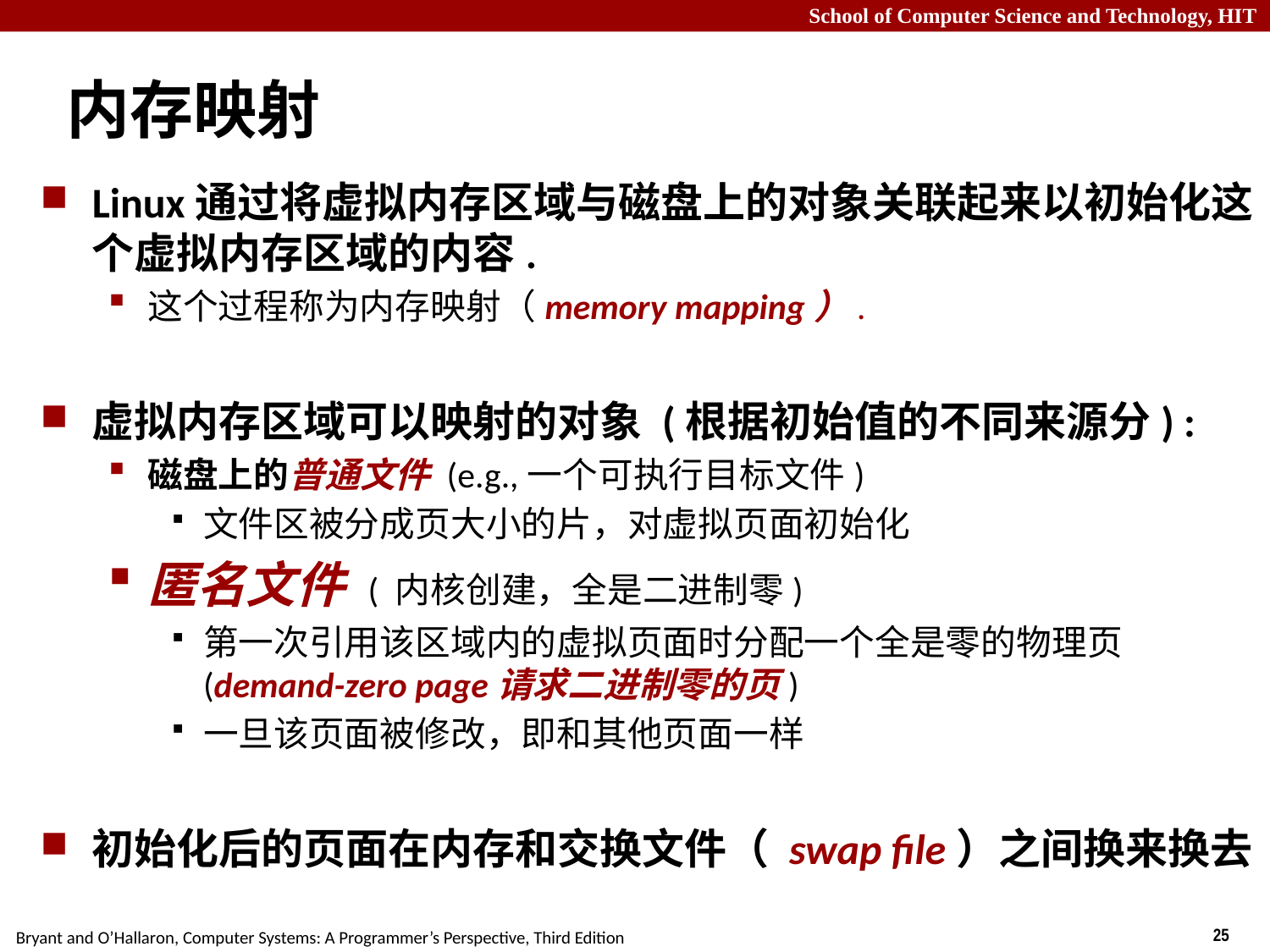

内存映射
Linux通过将虚拟内存区域与磁盘上的对象关联起来以初始化这个虚拟内存区域的内容.
这个过程称为内存映射（memory mapping）.

虚拟内存区域可以映射的对象 (根据初始值的不同来源分) :
磁盘上的普通文件 (e.g.,一个可执行目标文件)
文件区被分成页大小的片，对虚拟页面初始化
匿名文件 ( 内核创建，全是二进制零)
第一次引用该区域内的虚拟页面时分配一个全是零的物理页 (demand-zero page请求二进制零的页)
一旦该页面被修改，即和其他页面一样

初始化后的页面在内存和交换文件（ swap file）之间换来换去